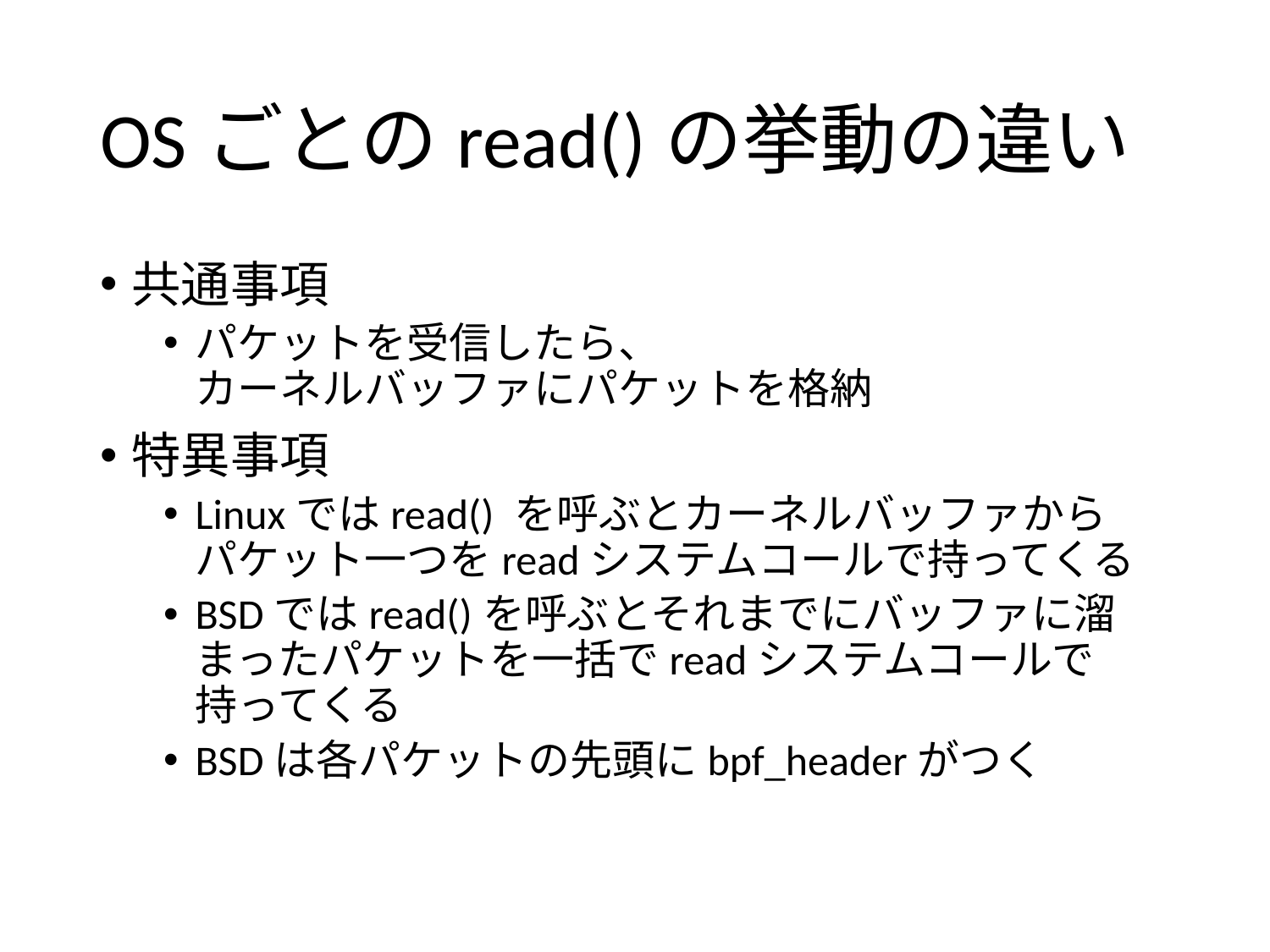

# OSごとのread()の挙動の違い
共通事項
パケットを受信したら、
カーネルバッファにパケットを格納
特異事項
Linuxではread() を呼ぶとカーネルバッファから
パケット一つをreadシステムコールで持ってくる
BSDではread()を呼ぶとそれまでにバッファに溜まったパケットを一括でreadシステムコールで持ってくる
BSDは各パケットの先頭にbpf_headerがつく